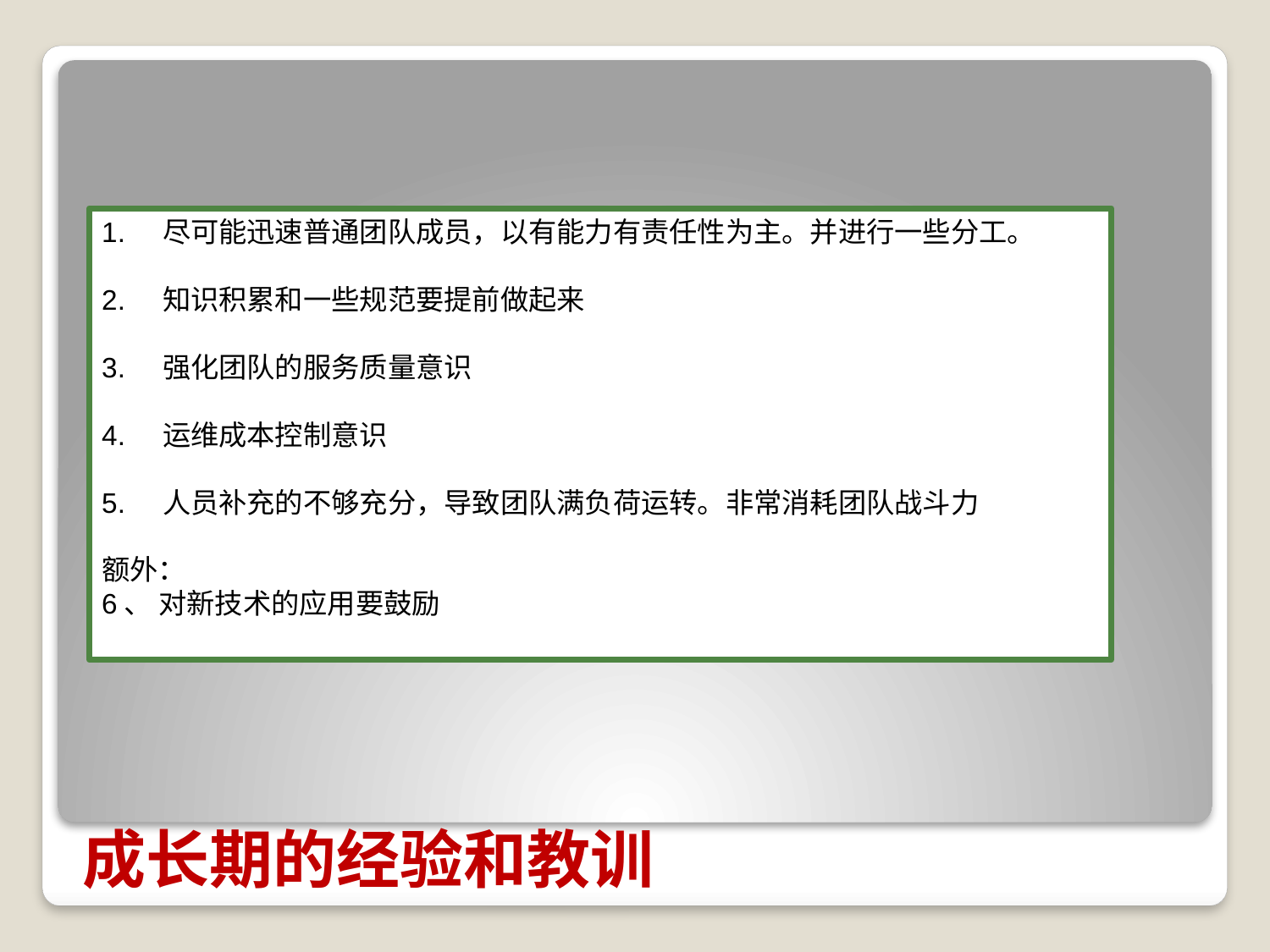

尽可能迅速普通团队成员，以有能力有责任性为主。并进行一些分工。

 知识积累和一些规范要提前做起来

 强化团队的服务质量意识

 运维成本控制意识

 人员补充的不够充分，导致团队满负荷运转。非常消耗团队战斗力

额外：
6、 对新技术的应用要鼓励

# 成长期的经验和教训